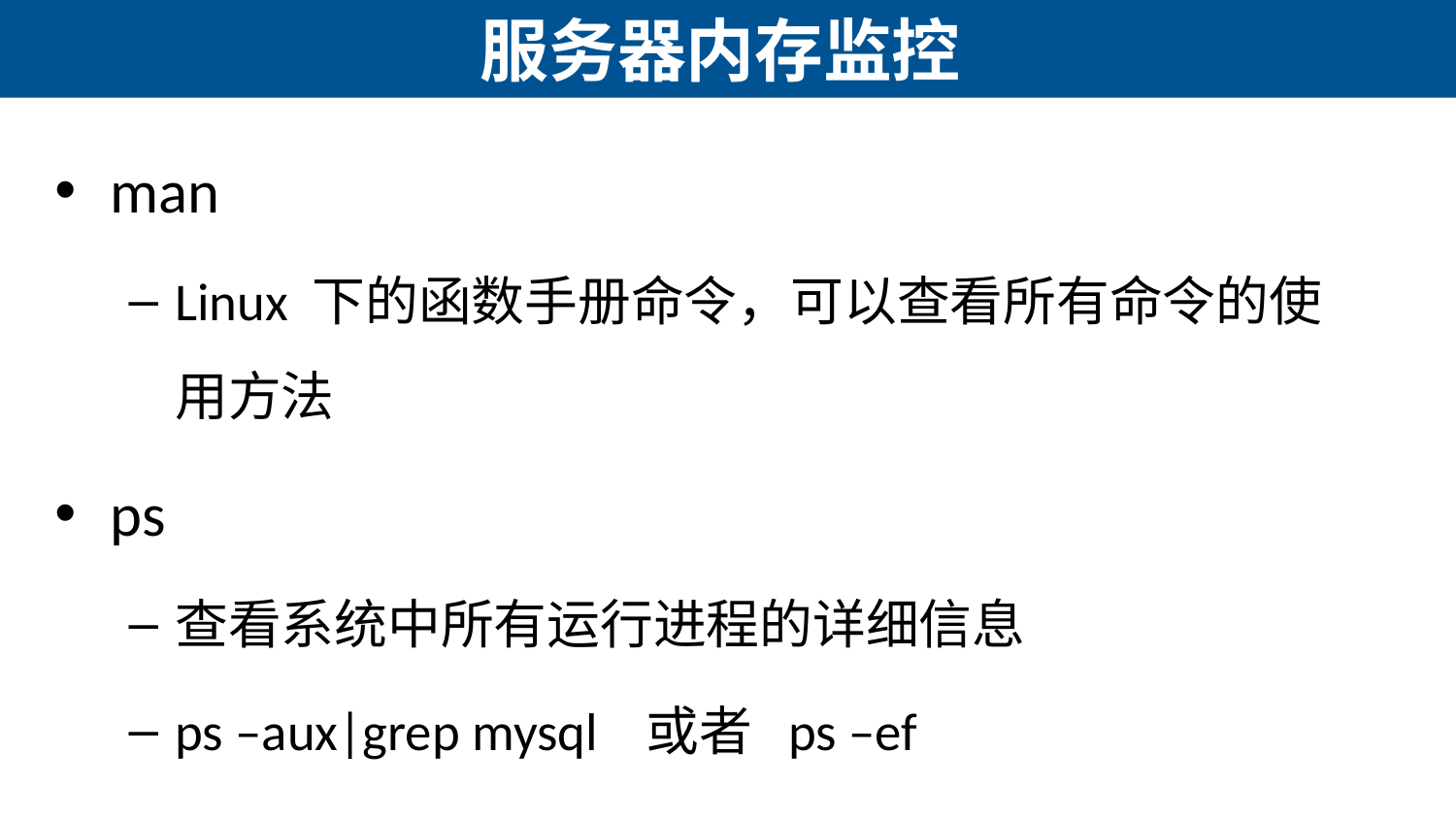

# 服务器内存监控
man
Linux 下的函数手册命令，可以查看所有命令的使用方法
ps
查看系统中所有运行进程的详细信息
ps –aux|grep mysql   或者  ps –ef